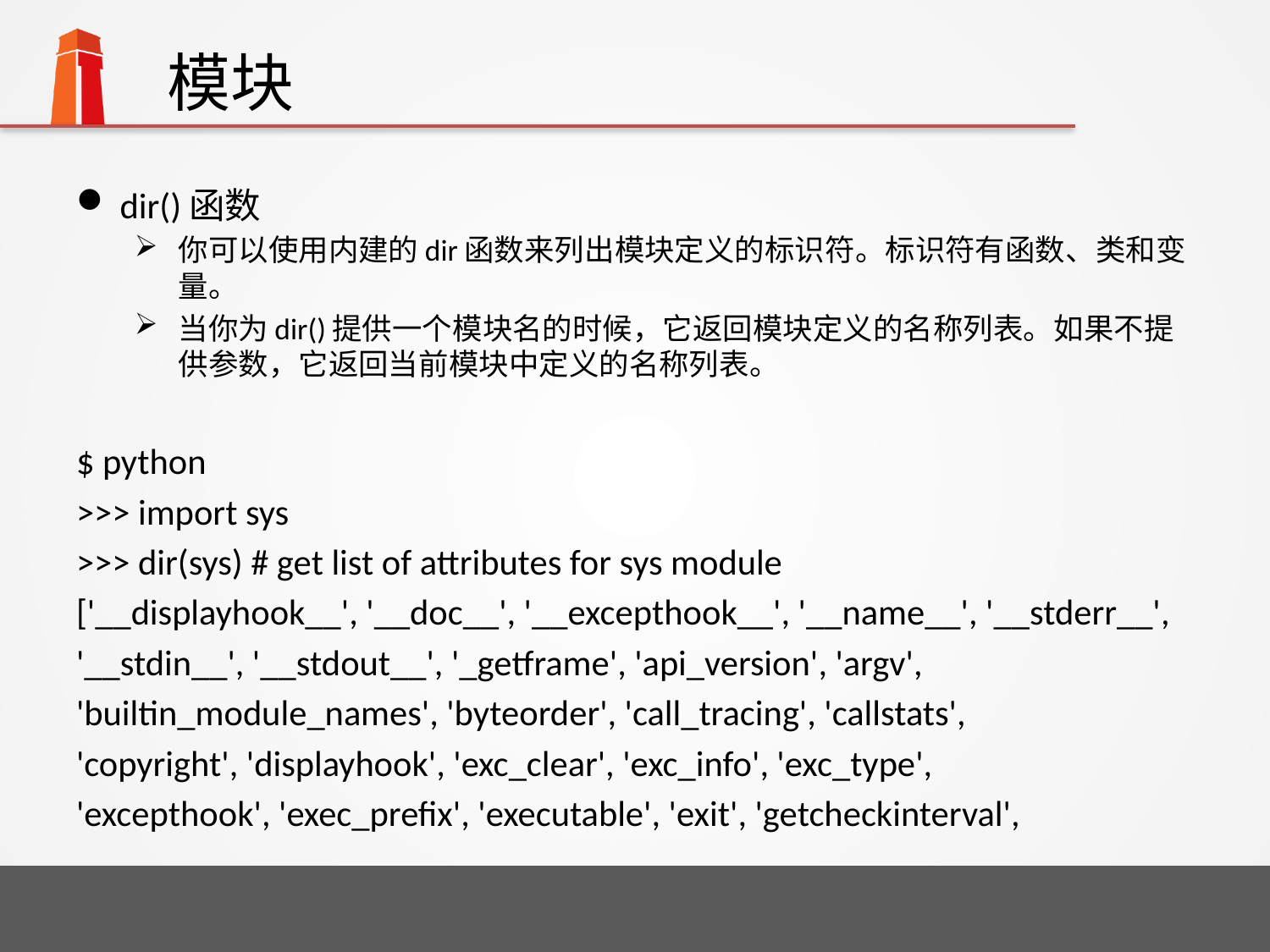

# 模块
dir()函数
你可以使用内建的dir函数来列出模块定义的标识符。标识符有函数、类和变量。
当你为dir()提供一个模块名的时候，它返回模块定义的名称列表。如果不提供参数，它返回当前模块中定义的名称列表。

$ python
>>> import sys
>>> dir(sys) # get list of attributes for sys module
['__displayhook__', '__doc__', '__excepthook__', '__name__', '__stderr__',
'__stdin__', '__stdout__', '_getframe', 'api_version', 'argv',
'builtin_module_names', 'byteorder', 'call_tracing', 'callstats',
'copyright', 'displayhook', 'exc_clear', 'exc_info', 'exc_type',
'excepthook', 'exec_prefix', 'executable', 'exit', 'getcheckinterval',